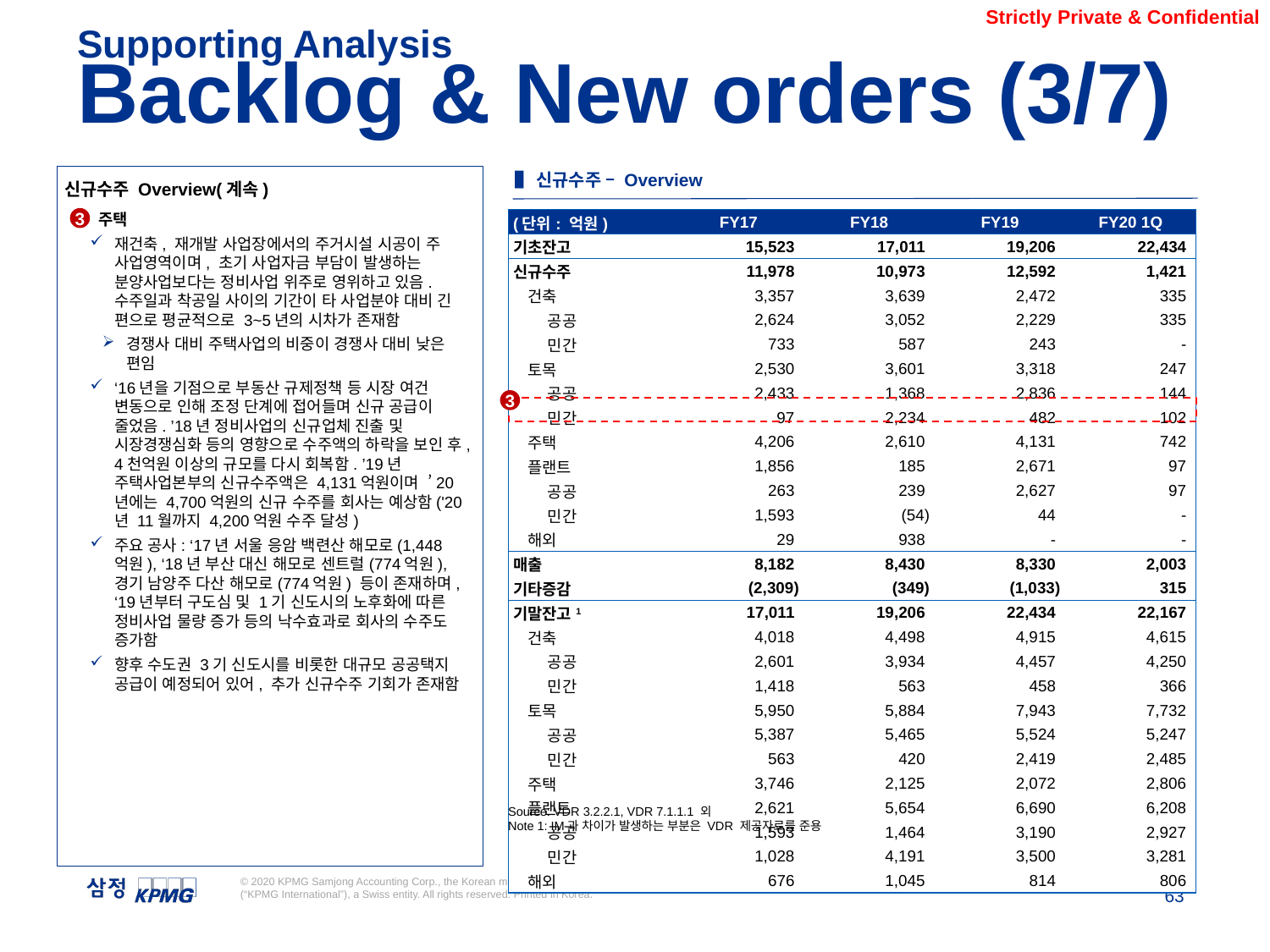

Supporting Analysis
Backlog & New orders (3/7)
▌신규수주 – Overview

신규수주 Overview(계속)
주택
재건축, 재개발 사업장에서의 주거시설 시공이 주 사업영역이며, 초기 사업자금 부담이 발생하는 분양사업보다는 정비사업 위주로 영위하고 있음. 수주일과 착공일 사이의 기간이 타 사업분야 대비 긴 편으로 평균적으로 3~5년의 시차가 존재함
경쟁사 대비 주택사업의 비중이 경쟁사 대비 낮은 편임
‘16년을 기점으로 부동산 규제정책 등 시장 여건 변동으로 인해 조정 단계에 접어들며 신규 공급이 줄었음. ’18년 정비사업의 신규업체 진출 및 시장경쟁심화 등의 영향으로 수주액의 하락을 보인 후,  4천억원 이상의 규모를 다시 회복함. ’19년 주택사업본부의 신규수주액은 4,131억원이며  ’20년에는 4,700억원의 신규 수주를 회사는 예상함('20년 11월까지 4,200억원 수주 달성)
주요 공사: ‘17년 서울 응암 백련산 해모로(1,448억원), ‘18년 부산 대신 해모로 센트럴(774억원), 경기 남양주 다산 해모로(774억원) 등이 존재하며, ‘19년부터 구도심 및 1기 신도시의 노후화에 따른 정비사업 물량 증가 등의 낙수효과로 회사의 수주도 증가함
향후 수도권 3기 신도시를 비롯한 대규모 공공택지 공급이 예정되어 있어, 추가 신규수주 기회가 존재함
3
| (단위: 억원) | FY17 | FY18 | FY19 | FY20 1Q |
| --- | --- | --- | --- | --- |
| 기초잔고 | 15,523 | 17,011 | 19,206 | 22,434 |
| 신규수주 | 11,978 | 10,973 | 12,592 | 1,421 |
| 건축 | 3,357 | 3,639 | 2,472 | 335 |
| 공공 | 2,624 | 3,052 | 2,229 | 335 |
| 민간 | 733 | 587 | 243 | - |
| 토목 | 2,530 | 3,601 | 3,318 | 247 |
| 공공 | 2,433 | 1,368 | 2,836 | 144 |
| 민간 | 97 | 2,234 | 482 | 102 |
| 주택 | 4,206 | 2,610 | 4,131 | 742 |
| 플랜트 | 1,856 | 185 | 2,671 | 97 |
| 공공 | 263 | 239 | 2,627 | 97 |
| 민간 | 1,593 | (54) | 44 | - |
| 해외 | 29 | 938 | - | - |
| 매출 | 8,182 | 8,430 | 8,330 | 2,003 |
| 기타증감 | (2,309) | (349) | (1,033) | 315 |
| 기말잔고1 | 17,011 | 19,206 | 22,434 | 22,167 |
| 건축 | 4,018 | 4,498 | 4,915 | 4,615 |
| 공공 | 2,601 | 3,934 | 4,457 | 4,250 |
| 민간 | 1,418 | 563 | 458 | 366 |
| 토목 | 5,950 | 5,884 | 7,943 | 7,732 |
| 공공 | 5,387 | 5,465 | 5,524 | 5,247 |
| 민간 | 563 | 420 | 2,419 | 2,485 |
| 주택 | 3,746 | 2,125 | 2,072 | 2,806 |
| 플랜트 | 2,621 | 5,654 | 6,690 | 6,208 |
| 공공 | 1,593 | 1,464 | 3,190 | 2,927 |
| 민간 | 1,028 | 4,191 | 3,500 | 3,281 |
| 해외 | 676 | 1,045 | 814 | 806 |
3

Source: VDR 3.2.2.1, VDR 7.1.1.1 외
Note 1: IM과 차이가 발생하는 부분은 VDR 제공자료를 준용